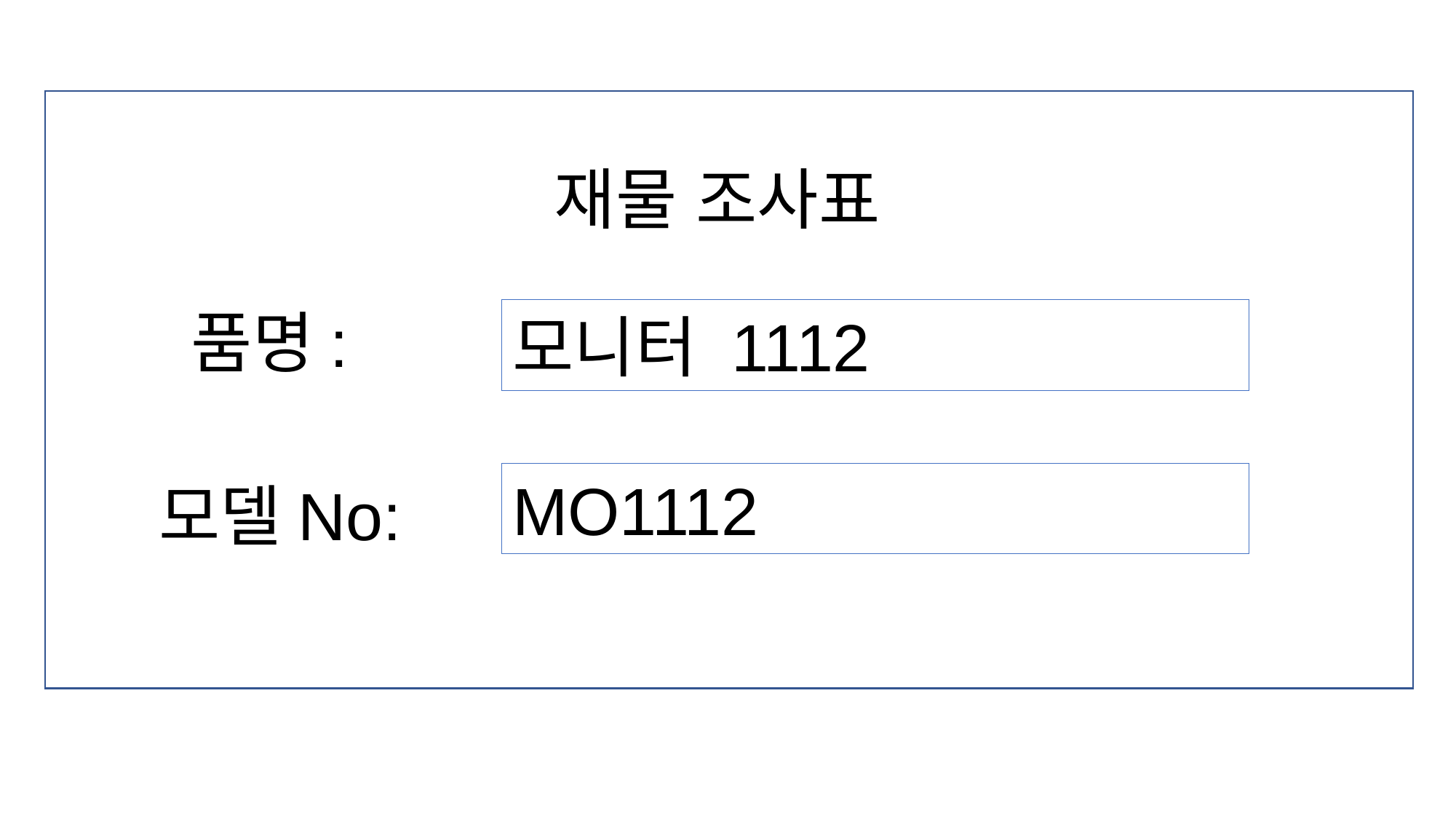

재물 조사표
품명:
모니터 1112
MO1112
모델No: